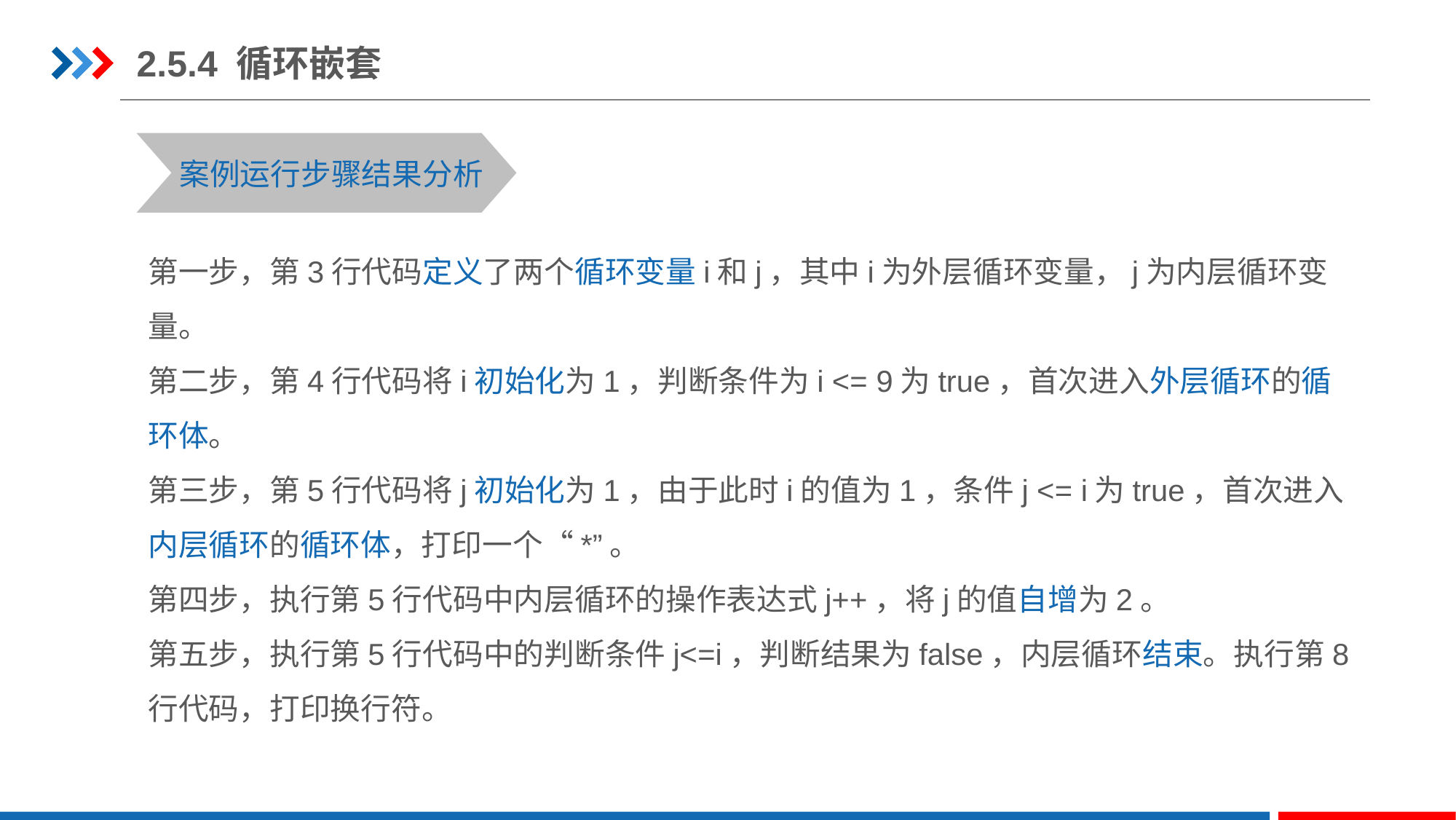

2.5.4 循环嵌套

案例运行步骤结果分析
第一步，第3行代码定义了两个循环变量i和j，其中i为外层循环变量，j为内层循环变量。
第二步，第4行代码将i初始化为1，判断条件为i <= 9为true，首次进入外层循环的循环体。
第三步，第5行代码将j初始化为1，由于此时i的值为1，条件j <= i为true，首次进入内层循环的循环体，打印一个“*”。
第四步，执行第5行代码中内层循环的操作表达式j++，将j的值自增为2。
第五步，执行第5行代码中的判断条件j<=i，判断结果为false，内层循环结束。执行第8行代码，打印换行符。